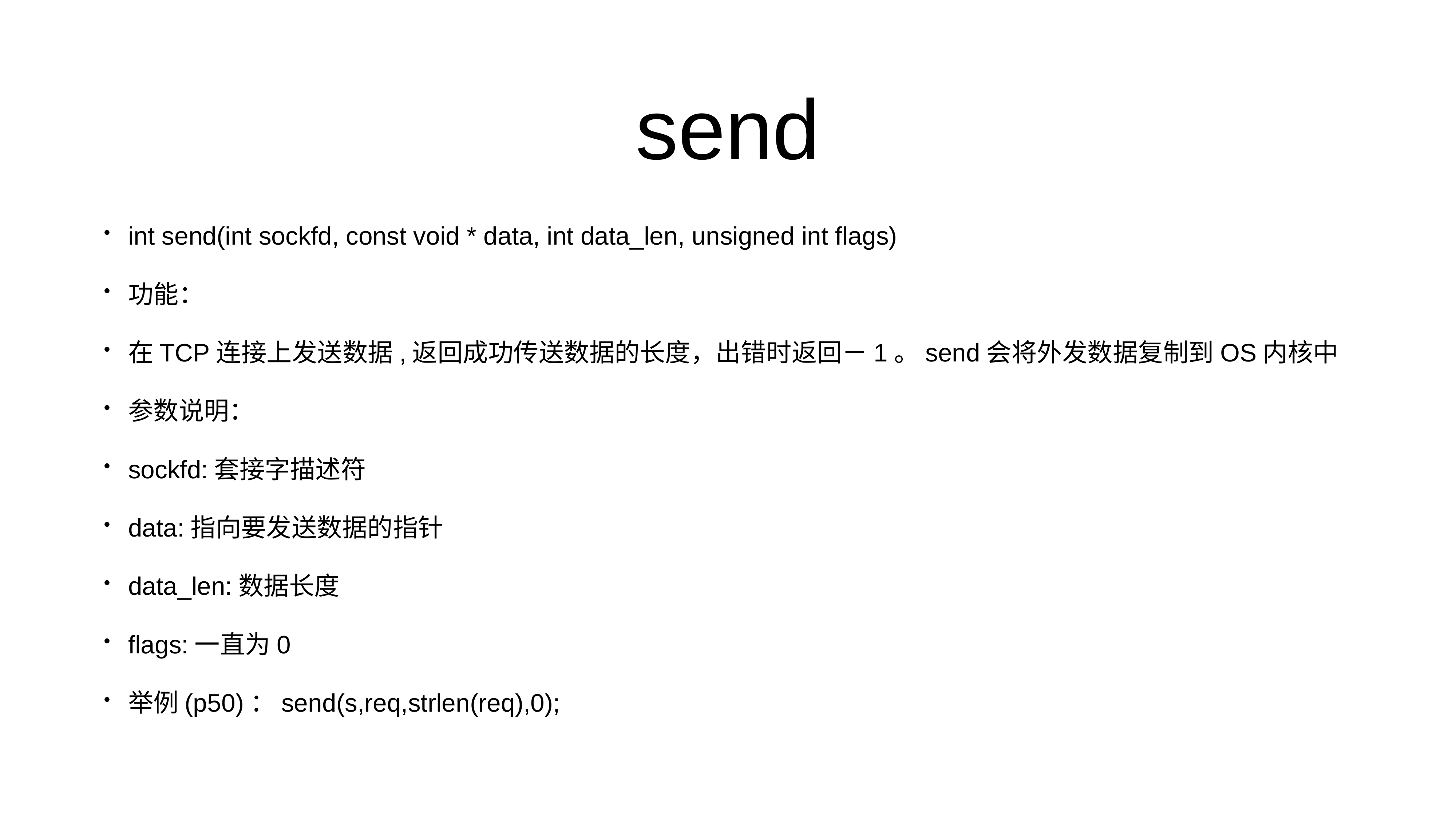

# send
int send(int sockfd, const void * data, int data_len, unsigned int flags)
功能：
在TCP连接上发送数据,返回成功传送数据的长度，出错时返回－1。send会将外发数据复制到OS内核中
参数说明：
sockfd:套接字描述符
data:指向要发送数据的指针
data_len:数据长度
flags:一直为0
举例(p50)：send(s,req,strlen(req),0);